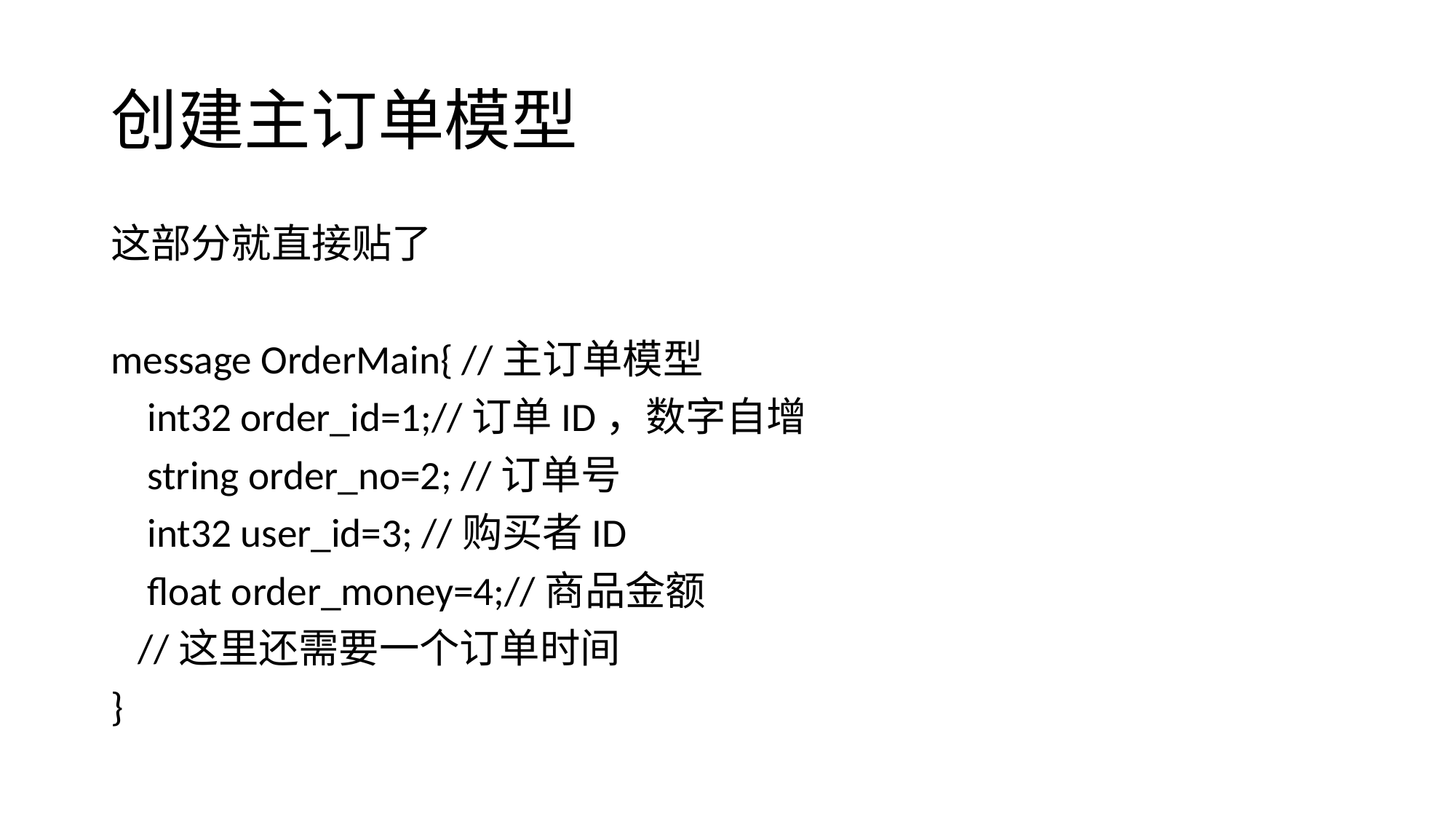

# 创建主订单模型
这部分就直接贴了

message OrderMain{ //主订单模型
    int32 order_id=1;//订单ID，数字自增
    string order_no=2; //订单号
    int32 user_id=3; //购买者ID
    float order_money=4;//商品金额
   //这里还需要一个订单时间
}